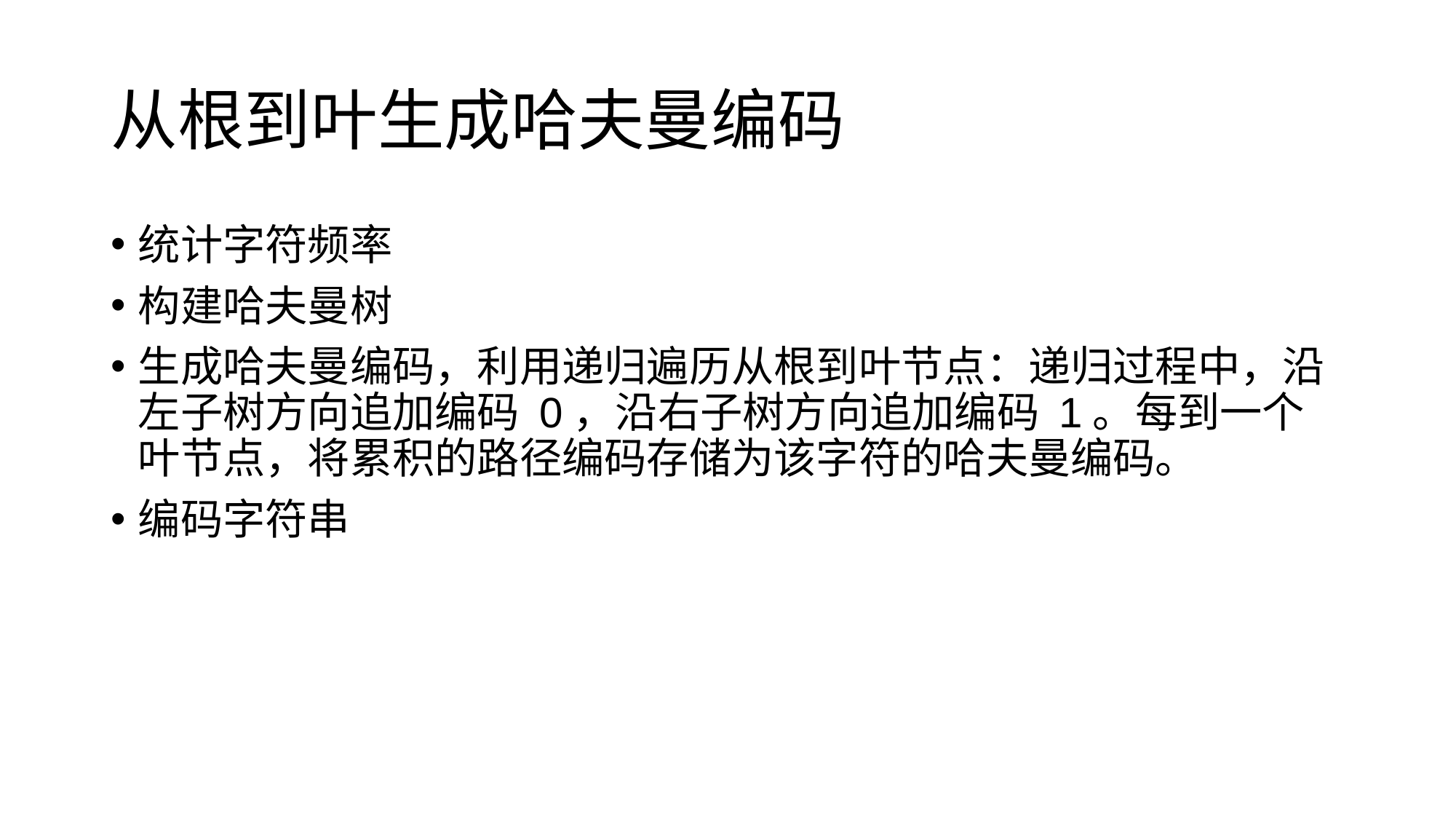

# 从根到叶生成哈夫曼编码
统计字符频率
构建哈夫曼树
生成哈夫曼编码，利用递归遍历从根到叶节点：递归过程中，沿左子树方向追加编码 0，沿右子树方向追加编码 1。每到一个叶节点，将累积的路径编码存储为该字符的哈夫曼编码。
编码字符串